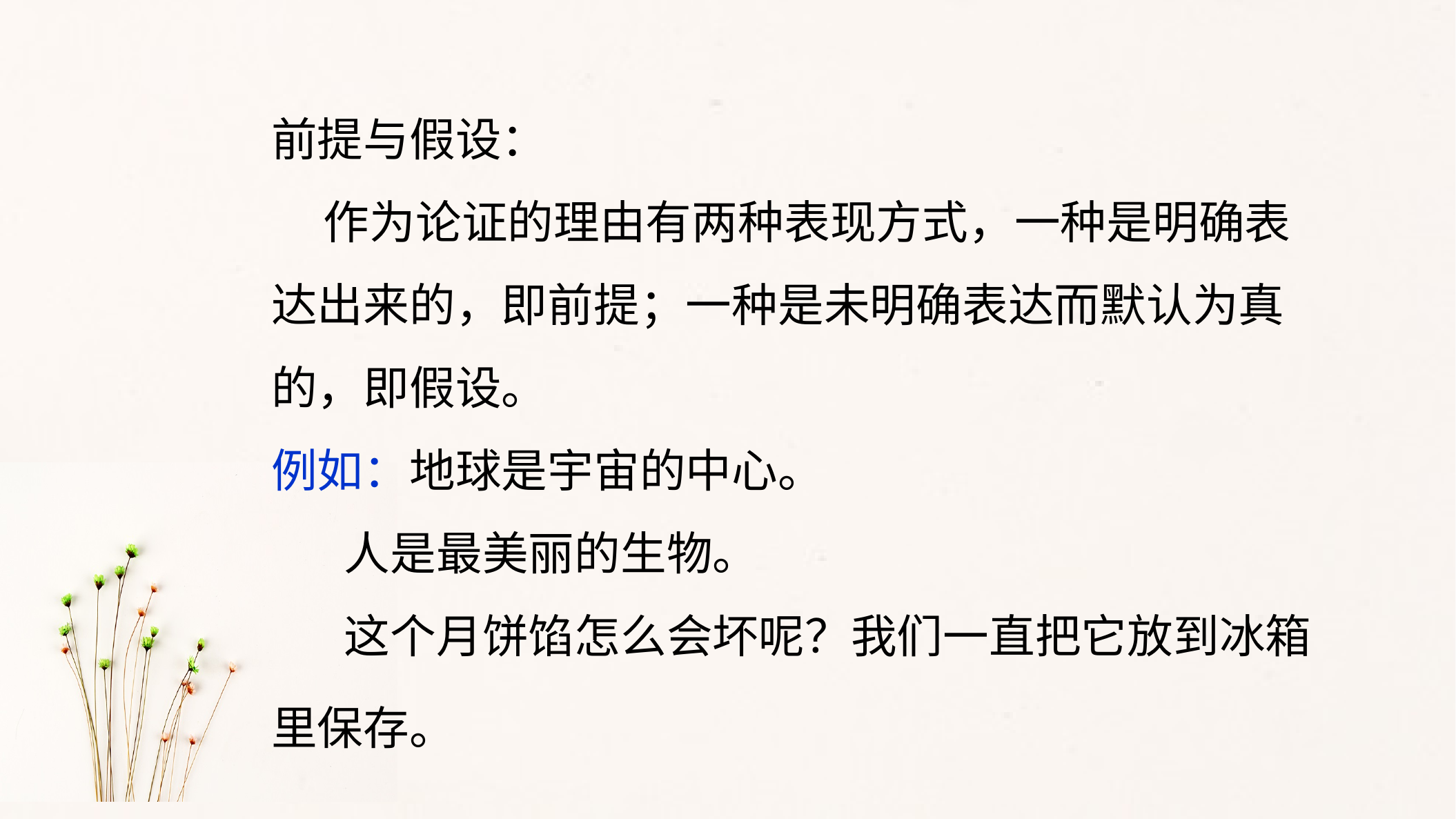

前提与假设：
    作为论证的理由有两种表现方式，一种是明确表达出来的，即前提；一种是未明确表达而默认为真的，即假设。
例如：地球是宇宙的中心。
      人是最美丽的生物。
      这个月饼馅怎么会坏呢？我们一直把它放到冰箱里保存。